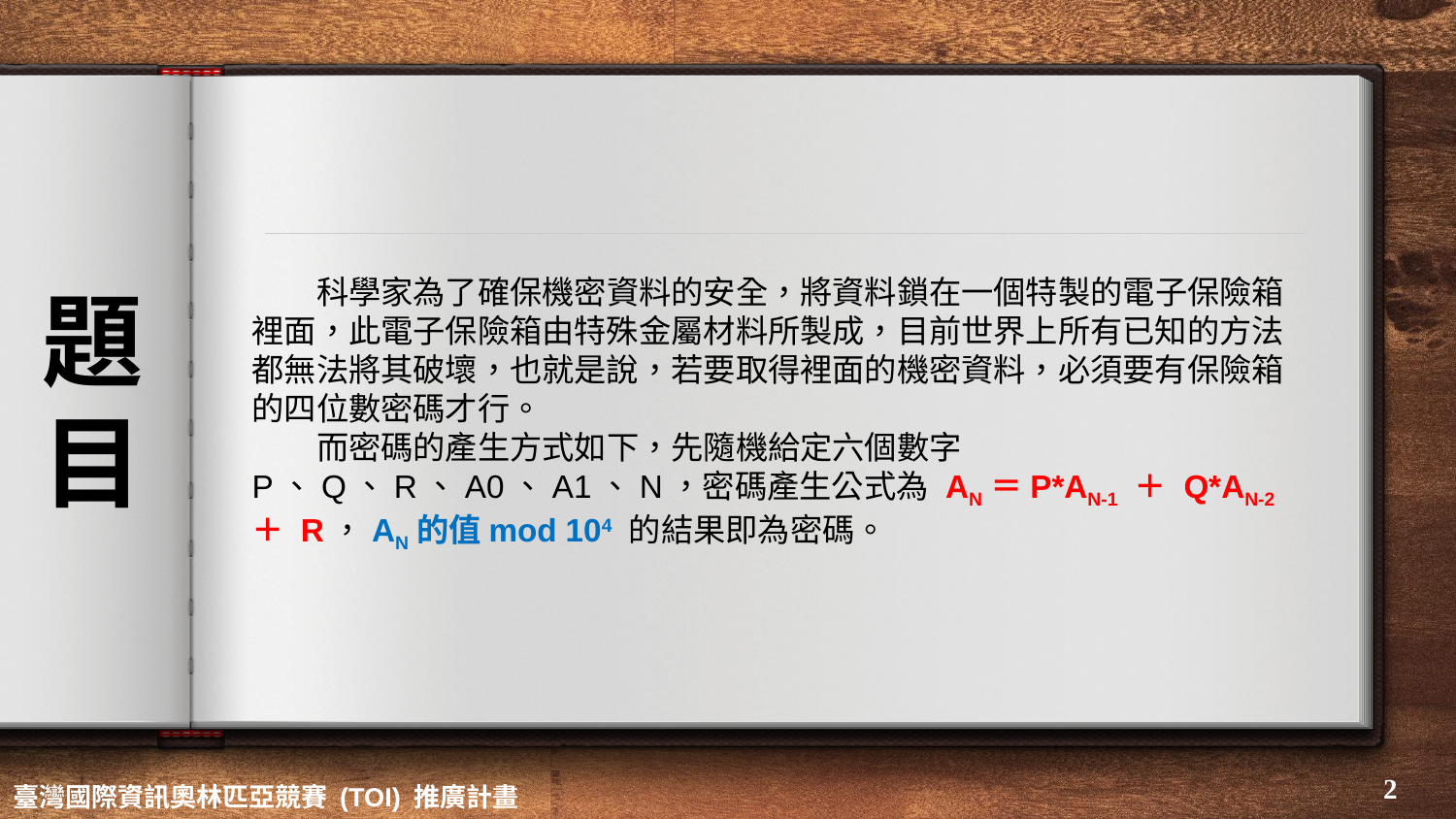

科學家為了確保機密資料的安全，將資料鎖在一個特製的電子保險箱裡面，此電子保險箱由特殊金屬材料所製成，目前世界上所有已知的方法都無法將其破壞，也就是說，若要取得裡面的機密資料，必須要有保險箱的四位數密碼才行。
　　而密碼的產生方式如下，先隨機給定六個數字P、Q、R、A0、A1、N，密碼產生公式為 AN＝P*AN-1 ＋ Q*AN-2 ＋ R，AN的值mod 104 的結果即為密碼。
# 題 目
2